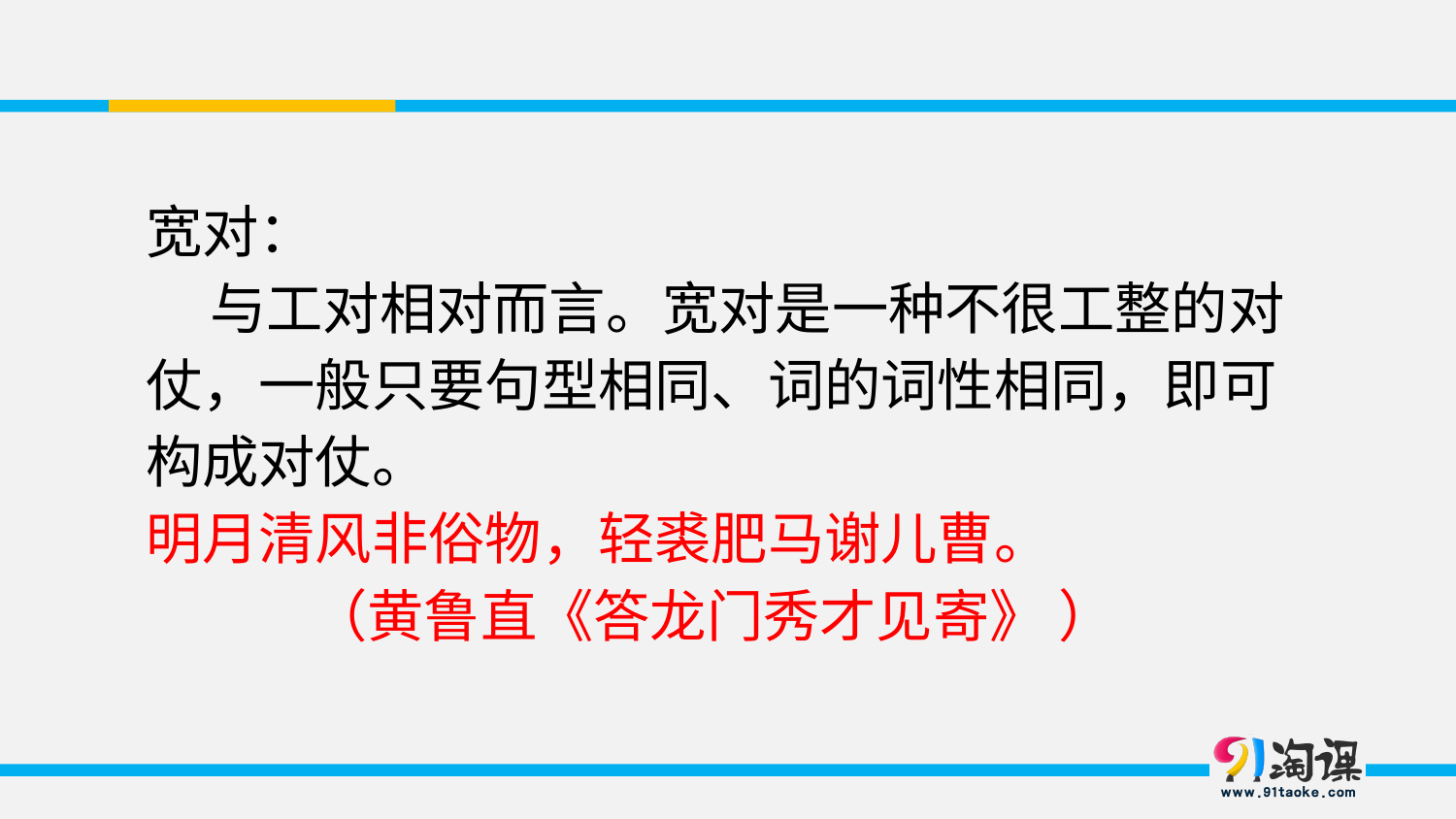

宽对：
    与工对相对而言。宽对是一种不很工整的对仗，一般只要句型相同、词的词性相同，即可构成对仗。
明月清风非俗物，轻裘肥马谢儿曹。
            （黄鲁直《答龙门秀才见寄》 ）